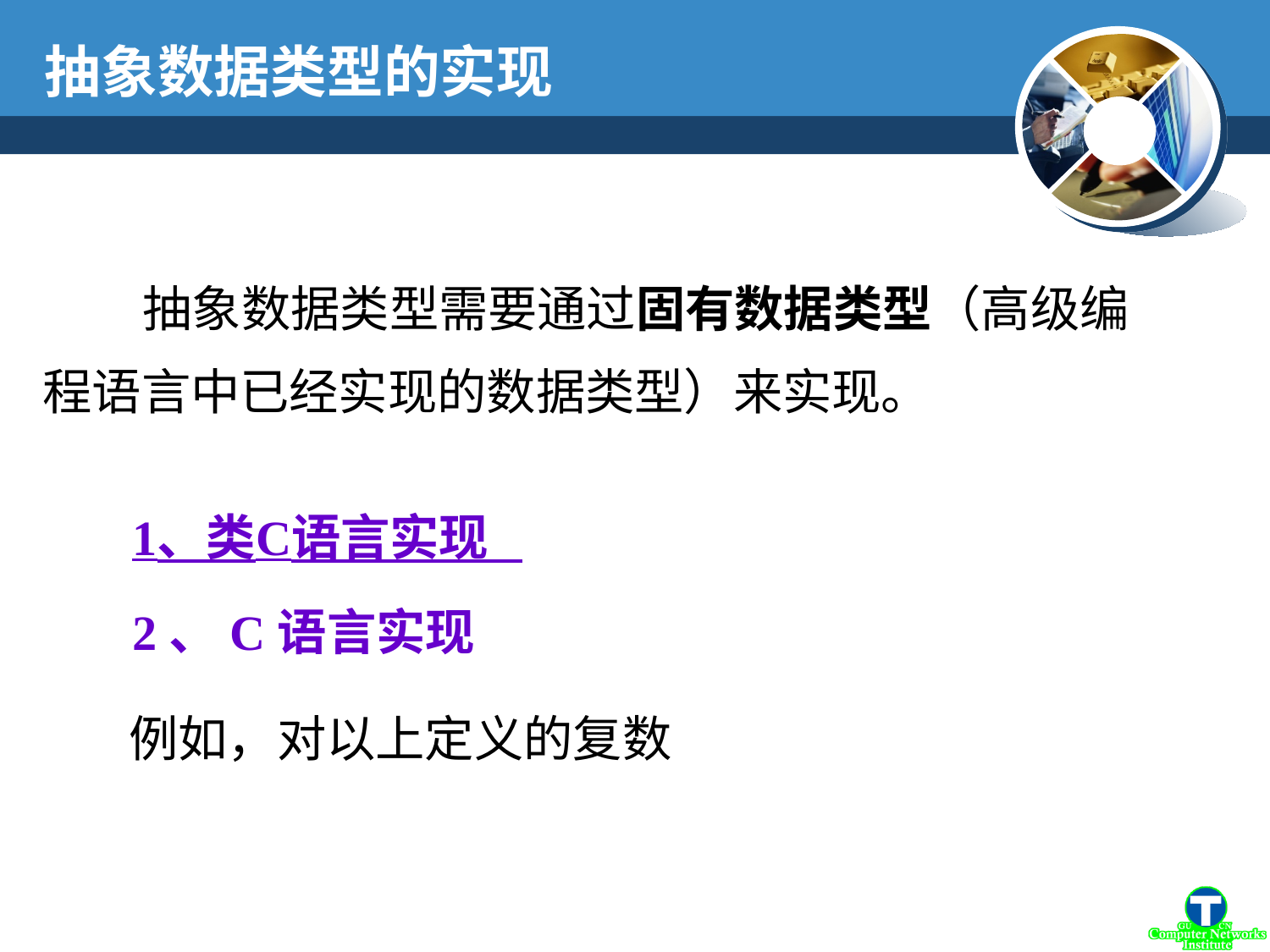

抽象数据类型的实现
        抽象数据类型需要通过固有数据类型（高级编程语言中已经实现的数据类型）来实现。
1、类C语言实现
2、C语言实现
例如，对以上定义的复数